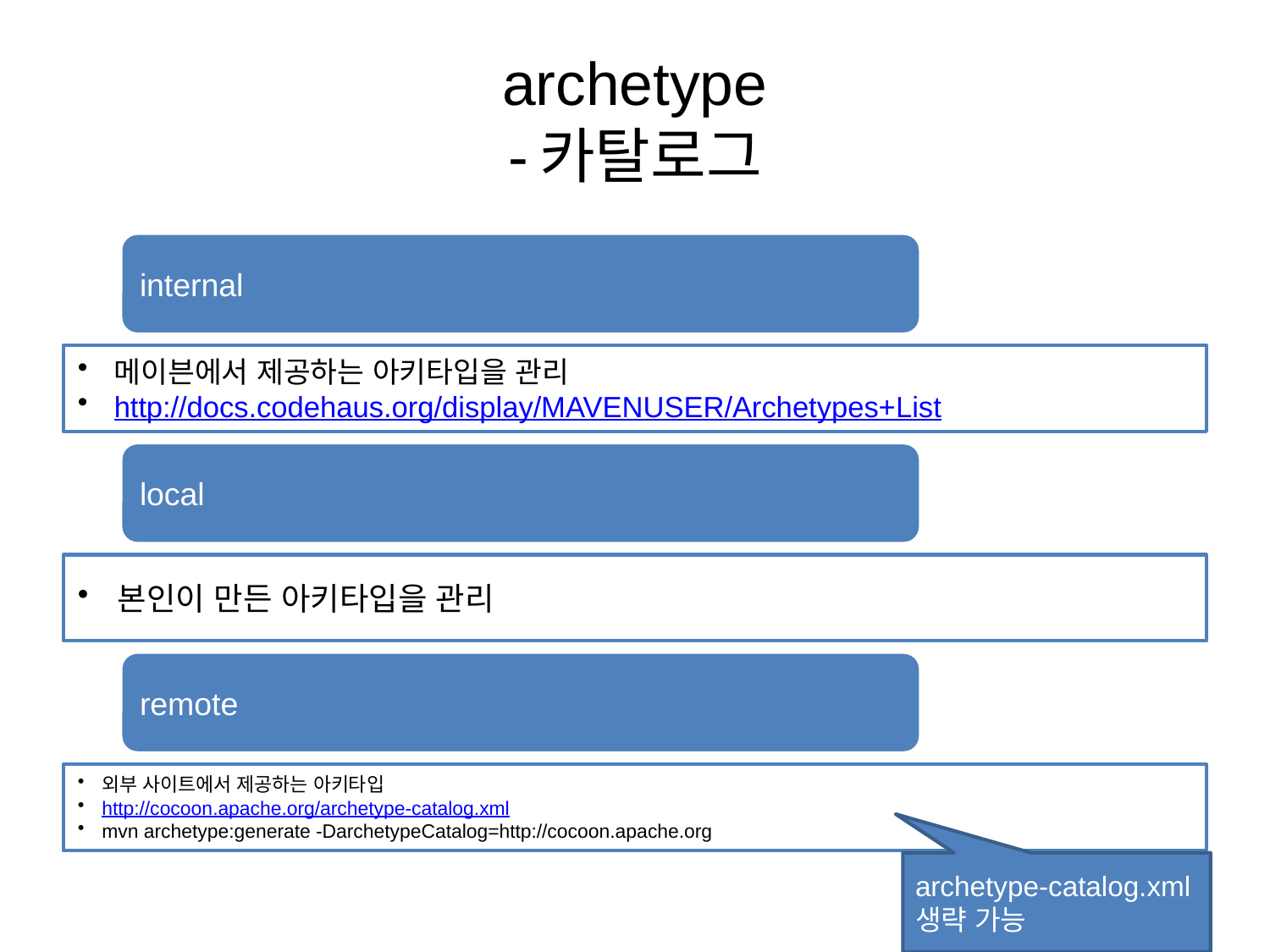

# archetype -카탈로그
internal
local
본인이 만든 아키타입을 관리
메이븐에서 제공하는 아키타입을 관리
http://docs.codehaus.org/display/MAVENUSER/Archetypes+List
외부 사이트에서 제공하는 아키타입
remote
http://cocoon.apache.org/archetype-catalog.xml
mvn archetype:generate -DarchetypeCatalog=http://cocoon.apache.org
archetype-catalog.xml 생략 가능